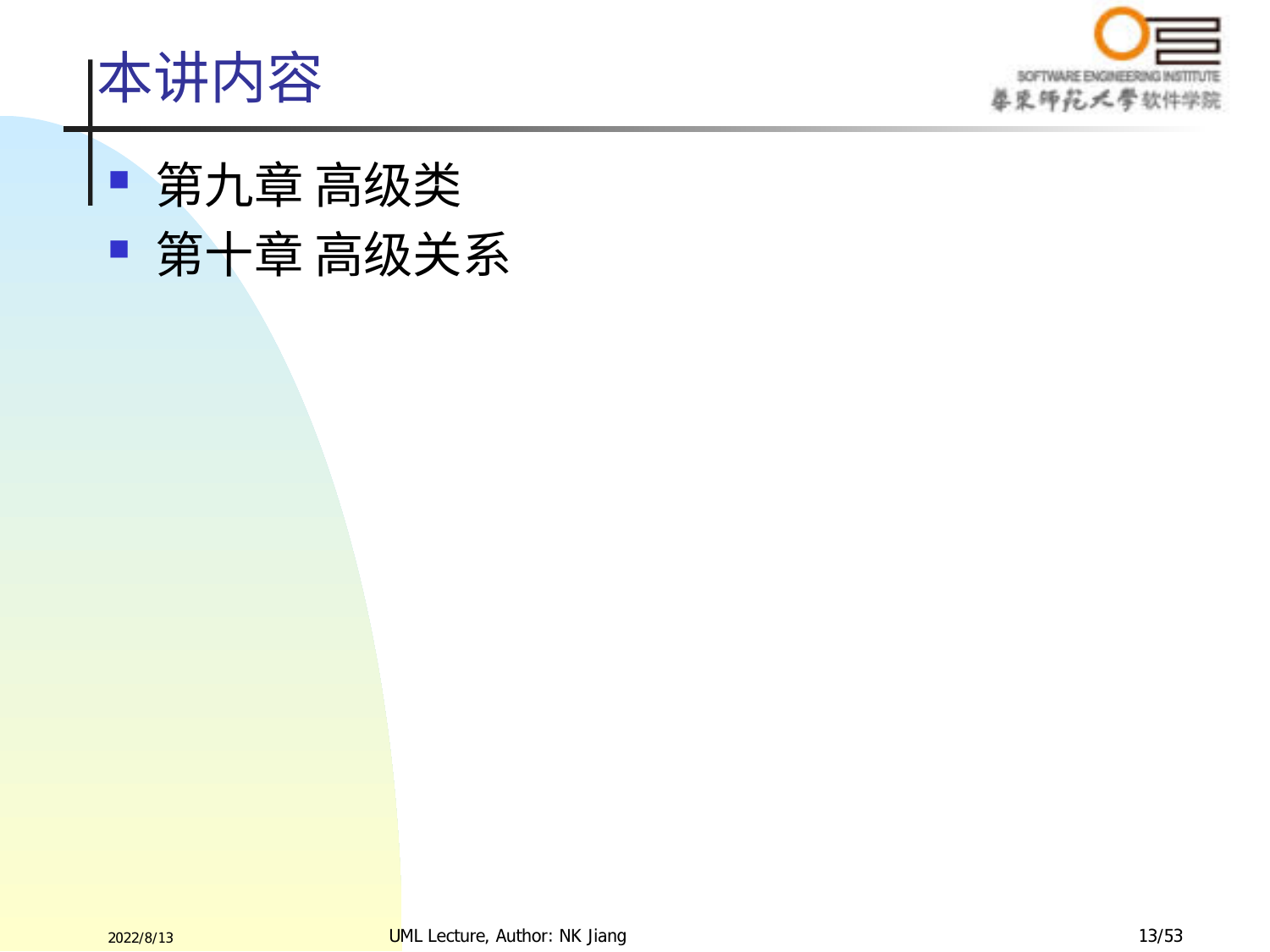

# 本讲内容
第九章 高级类
第十章 高级关系
2022/8/13
UML Lecture, Author: NK Jiang
13/53